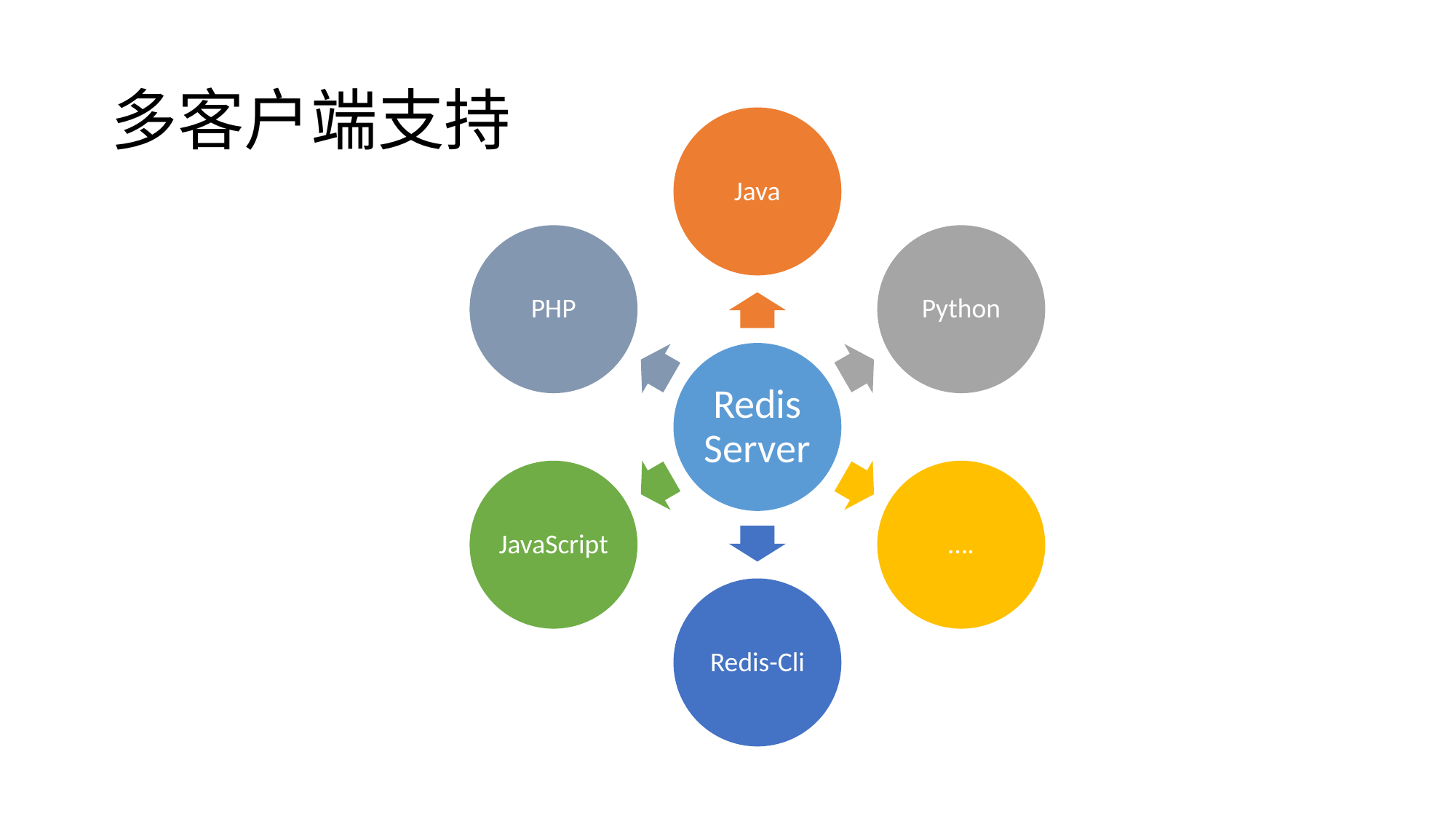

# 多客户端支持
Redis Server

Java

Python

….

Redis-Cli

JavaScript

PHP